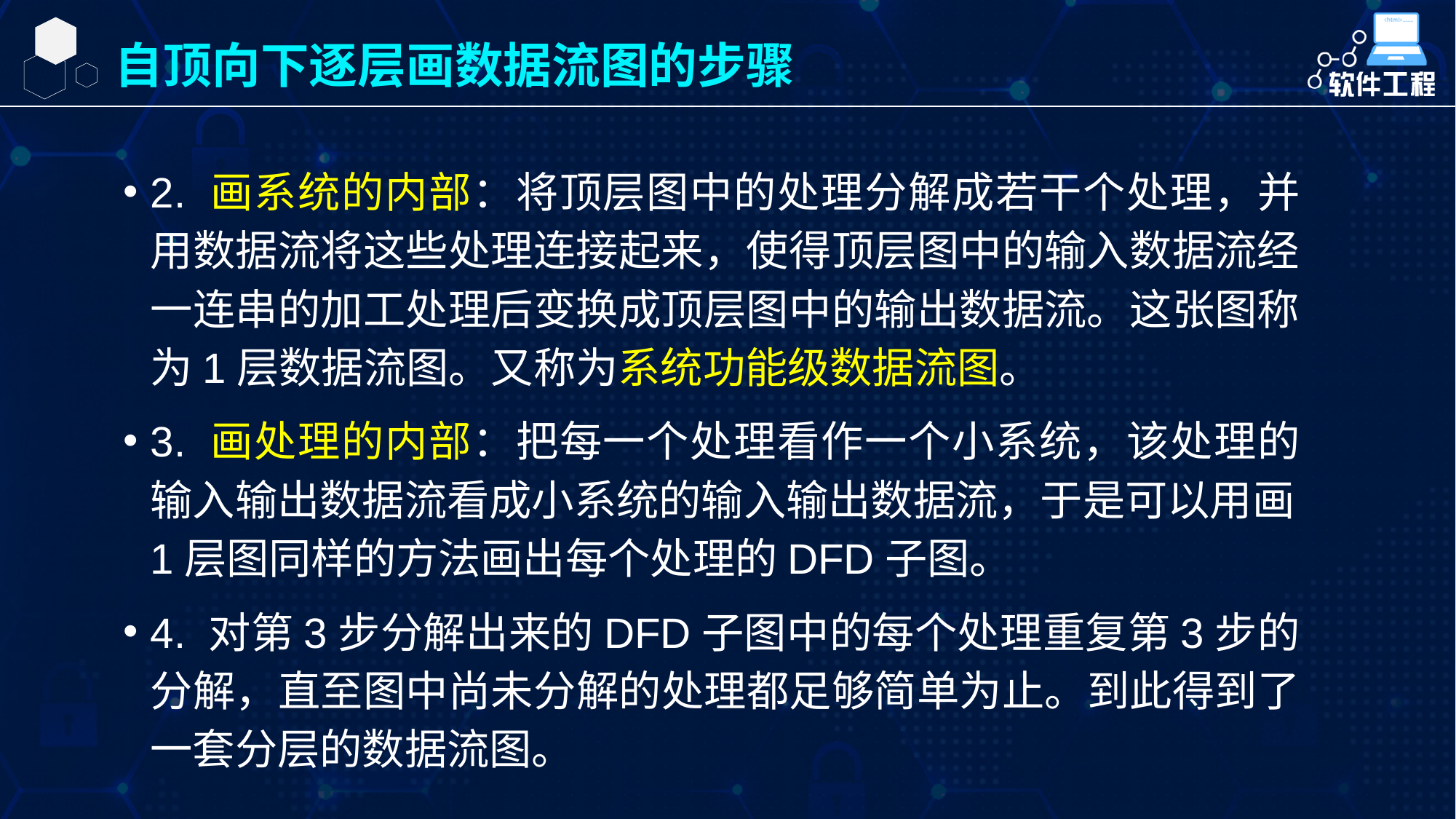

自顶向下逐层画数据流图的步骤

2. 画系统的内部：将顶层图中的处理分解成若干个处理，并用数据流将这些处理连接起来，使得顶层图中的输入数据流经一连串的加工处理后变换成顶层图中的输出数据流。这张图称为1层数据流图。又称为系统功能级数据流图。
3. 画处理的内部：把每一个处理看作一个小系统，该处理的输入输出数据流看成小系统的输入输出数据流，于是可以用画1层图同样的方法画出每个处理的DFD子图。
4. 对第3步分解出来的DFD子图中的每个处理重复第3步的分解，直至图中尚未分解的处理都足够简单为止。到此得到了一套分层的数据流图。